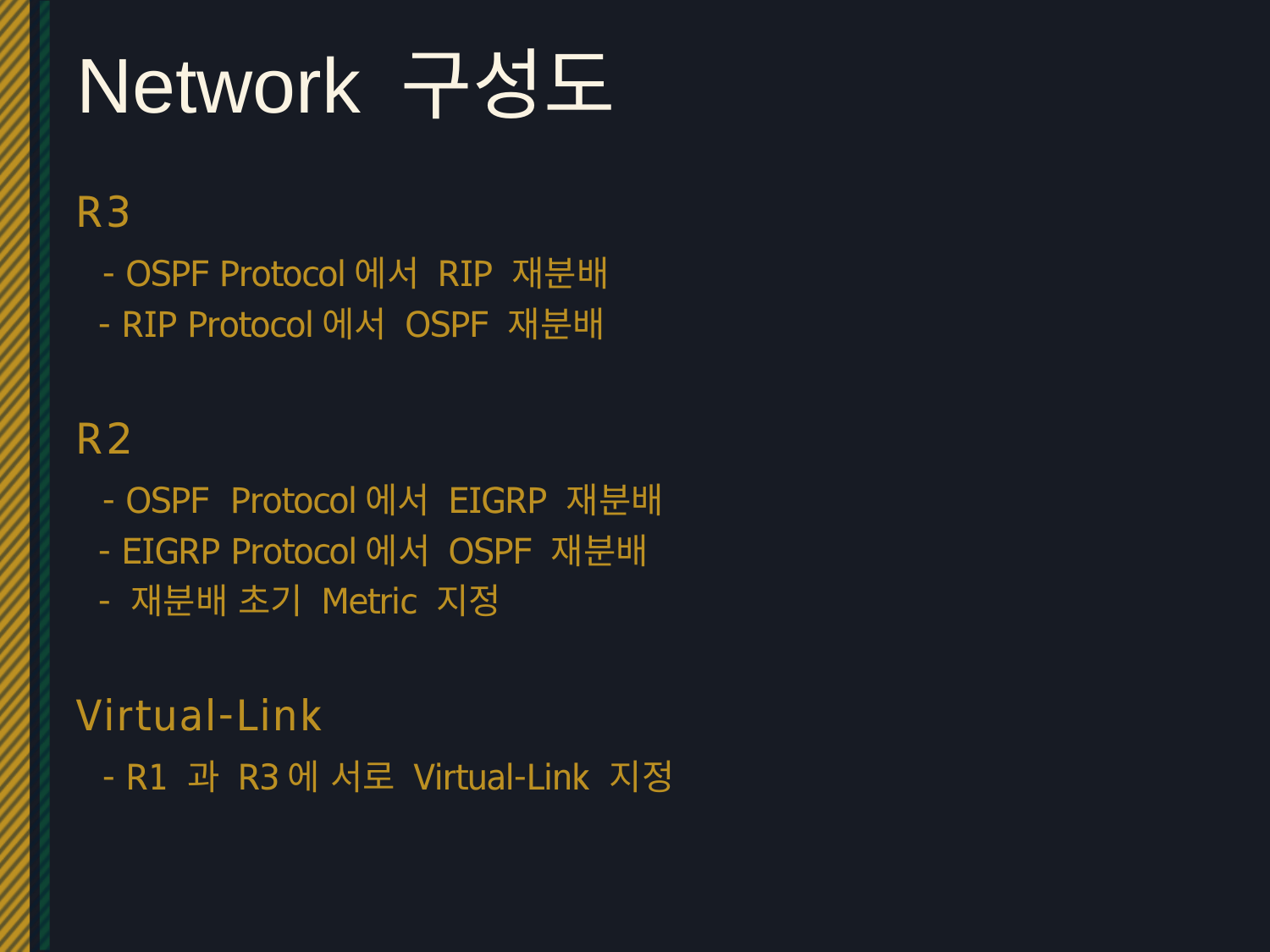

# Network 구성도
R3
  - OSPF Protocol에서 RIP 재분배
  - RIP Protocol에서 OSPF 재분배

R2
  - OSPF  Protocol에서 EIGRP 재분배
  - EIGRP Protocol에서 OSPF 재분배
  - 재분배 초기 Metric 지정

Virtual-Link
  - R1 과 R3에 서로 Virtual-Link 지정